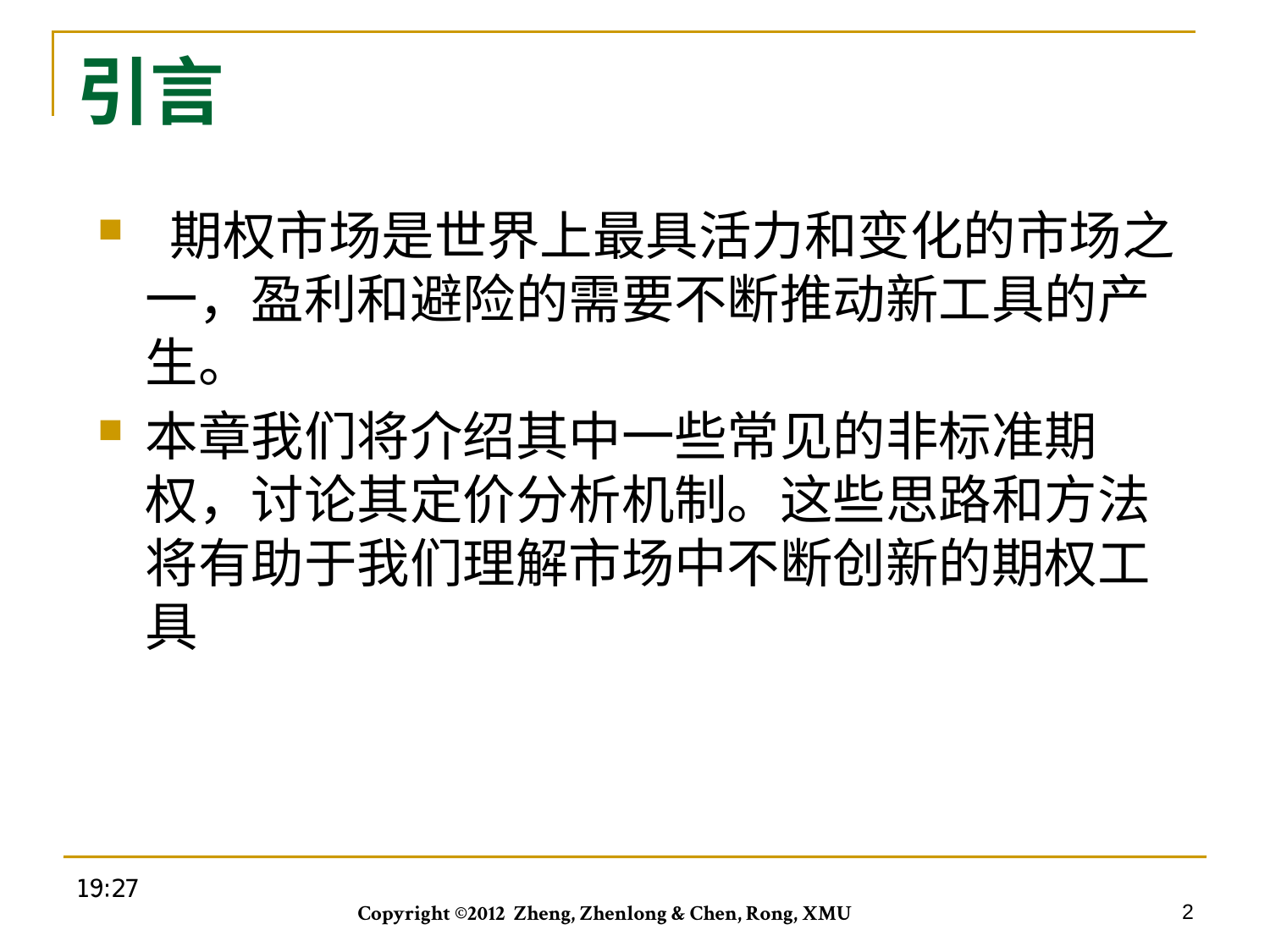

# 引言
 期权市场是世界上最具活力和变化的市场之一，盈利和避险的需要不断推动新工具的产生。
本章我们将介绍其中一些常见的非标准期权，讨论其定价分析机制。这些思路和方法将有助于我们理解市场中不断创新的期权工具
19:27
2
Copyright ©2012  Zheng, Zhenlong & Chen, Rong, XMU